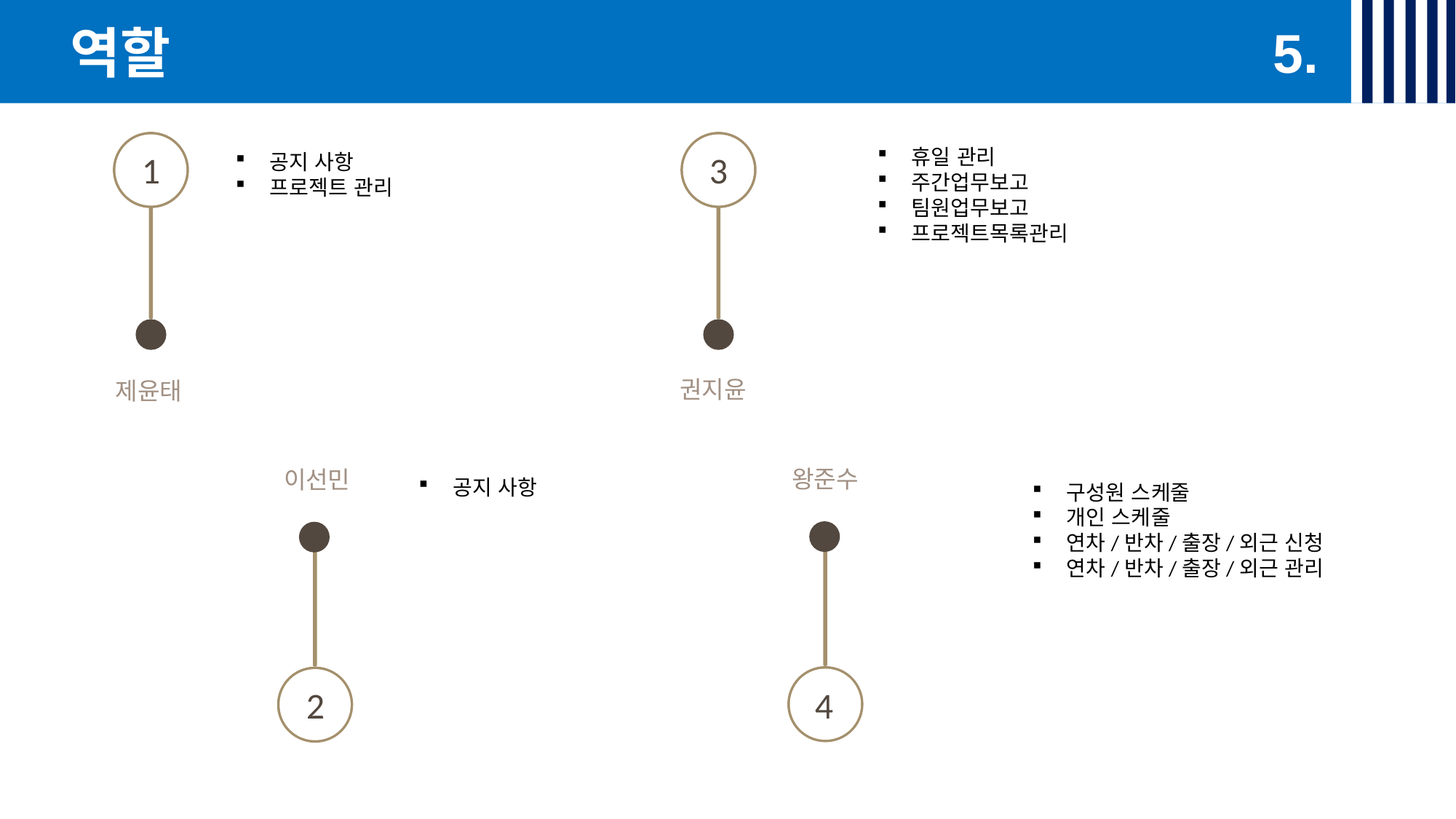

\

5.
역할

1

3
휴일 관리
주간업무보고
팀원업무보고
프로젝트목록관리

공지 사항
프로젝트 관리

권지윤
제윤태
왕준수
이선민
공지 사항
구성원 스케줄
개인 스케줄
연차/반차/출장/외근 신청
연차/반차/출장/외근 관리

4

2